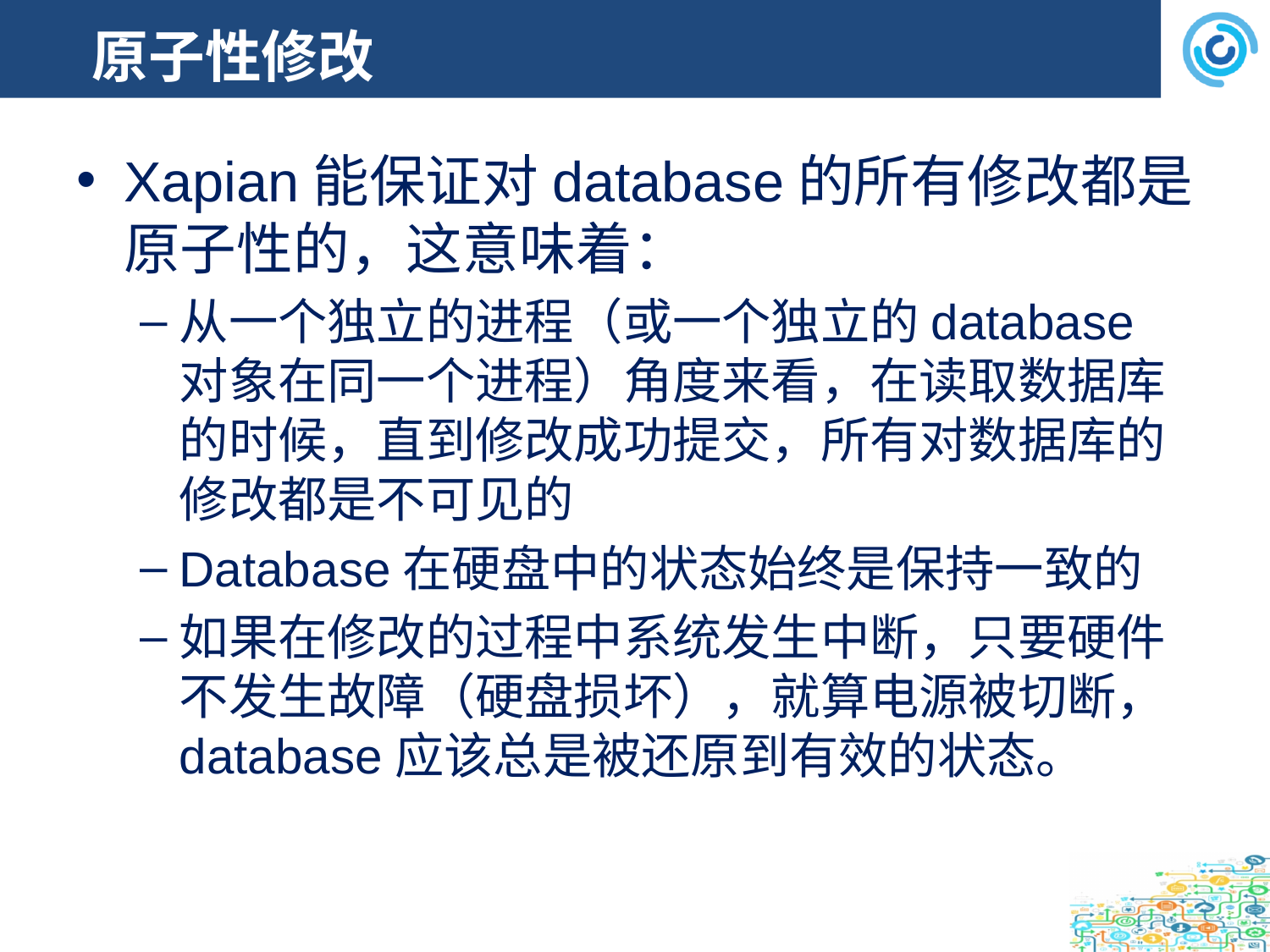

# 原子性修改
Xapian能保证对database的所有修改都是原子性的，这意味着：
从一个独立的进程（或一个独立的database对象在同一个进程）角度来看，在读取数据库的时候，直到修改成功提交，所有对数据库的修改都是不可见的
Database在硬盘中的状态始终是保持一致的
如果在修改的过程中系统发生中断，只要硬件不发生故障（硬盘损坏），就算电源被切断，database应该总是被还原到有效的状态。